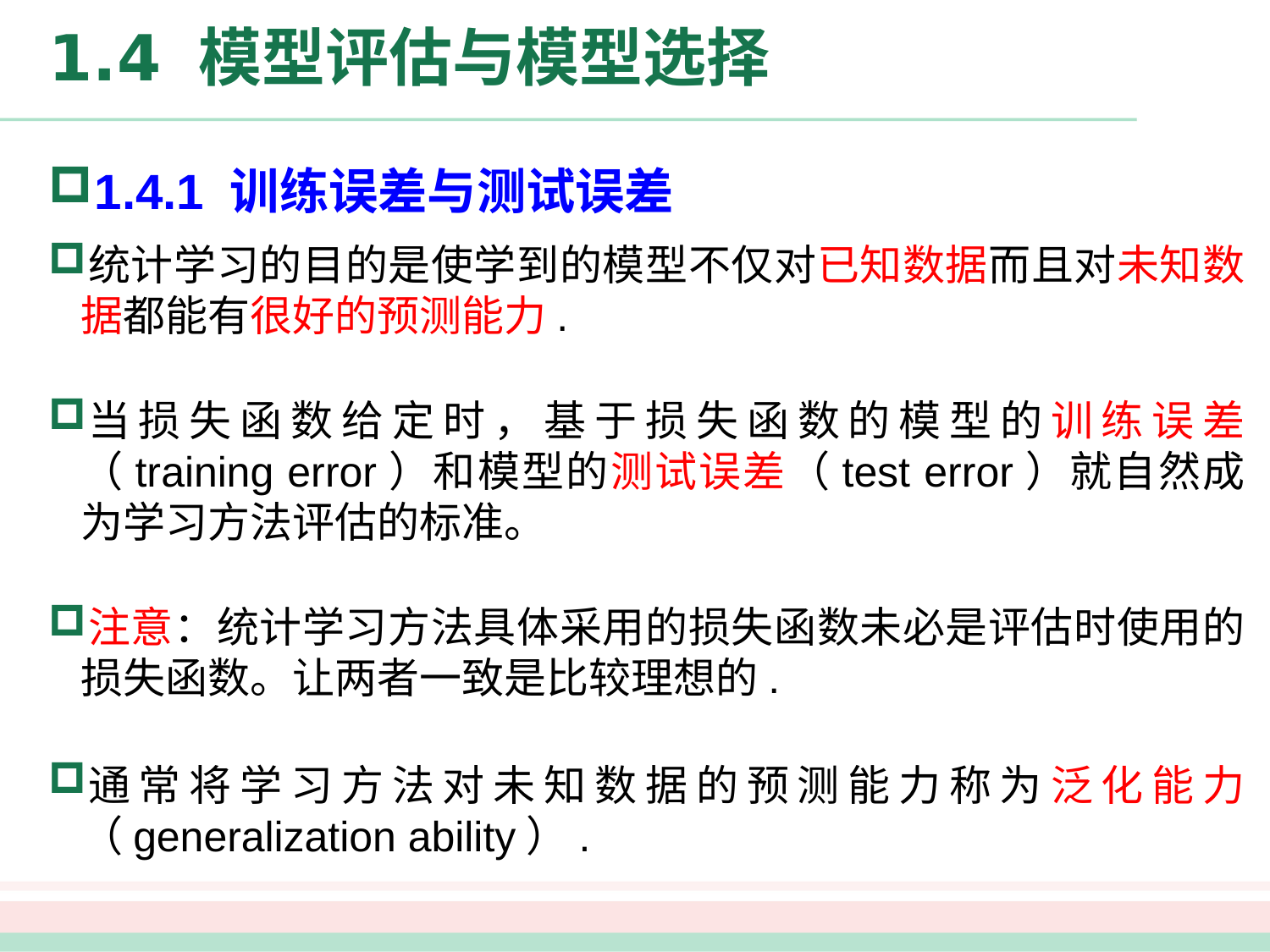

# 1.4 模型评估与模型选择
1.4.1 训练误差与测试误差
统计学习的目的是使学到的模型不仅对已知数据而且对未知数据都能有很好的预测能力.

当损失函数给定时，基于损失函数的模型的训练误差（training error）和模型的测试误差（test error）就自然成为学习方法评估的标准。

注意：统计学习方法具体采用的损失函数未必是评估时使用的损失函数。让两者一致是比较理想的.

通常将学习方法对未知数据的预测能力称为泛化能力（generalization ability）.